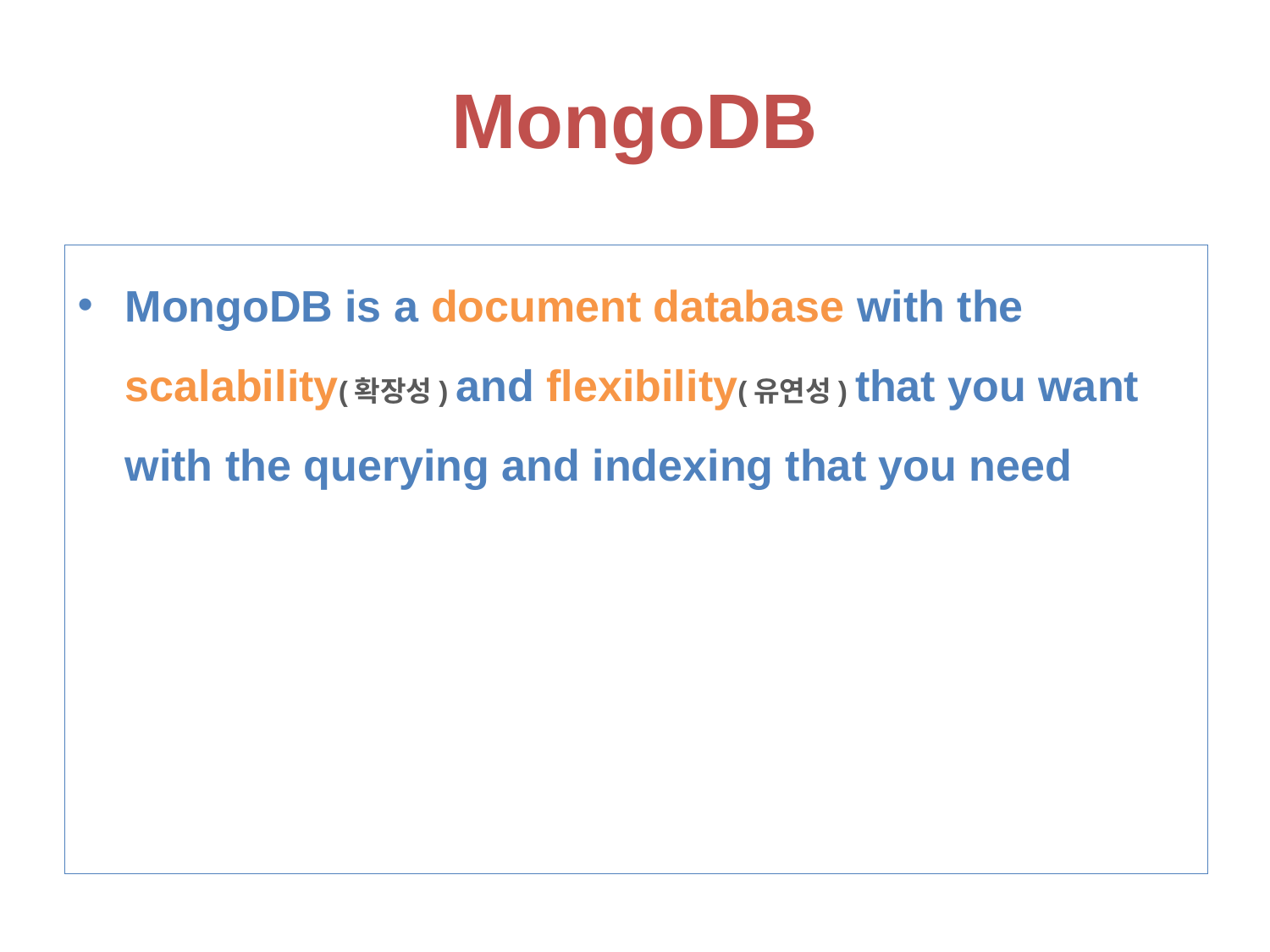

# MongoDB
MongoDB is a document database with the scalability(확장성) and flexibility(유연성) that you want with the querying and indexing that you need